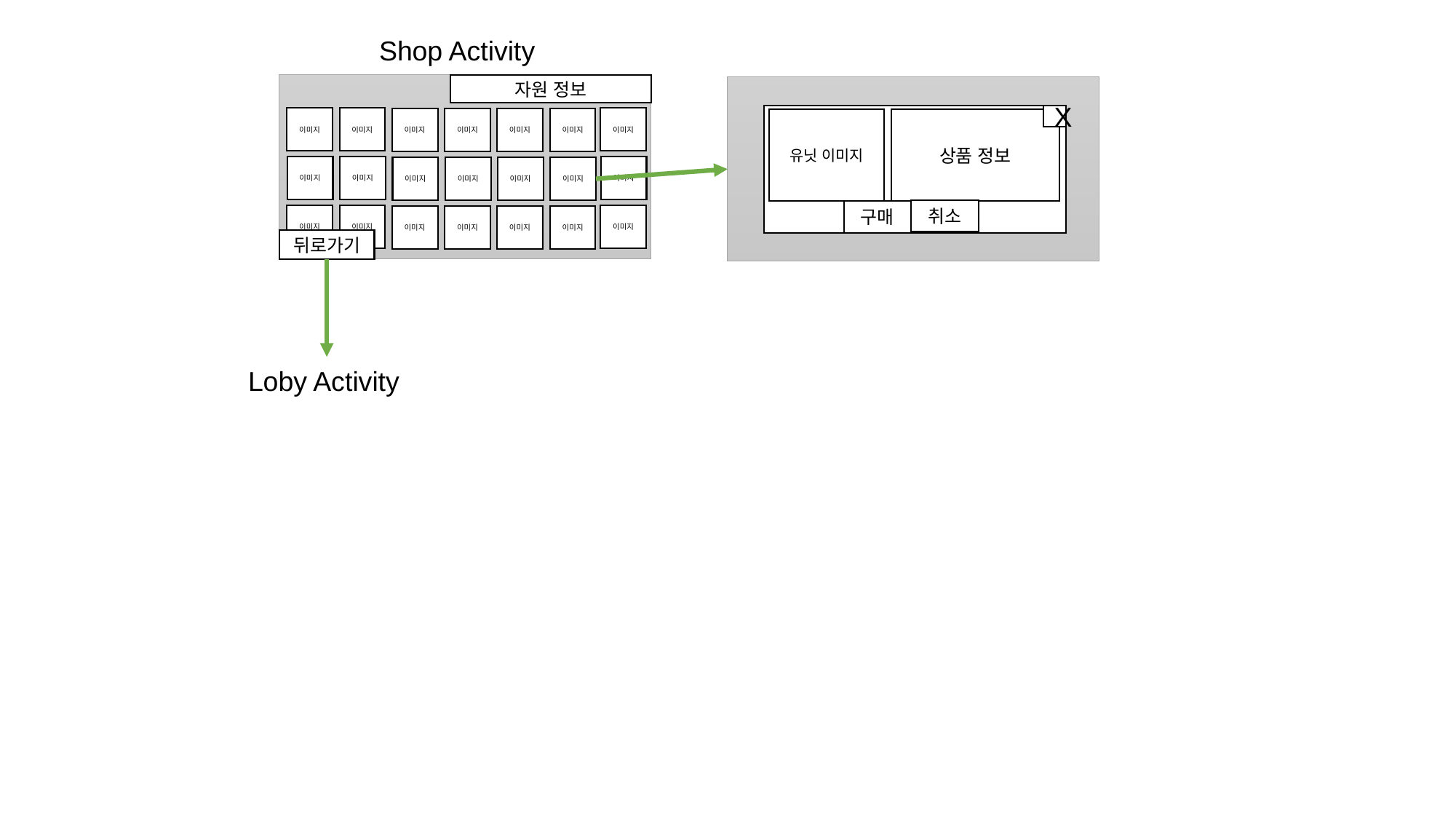

Shop Activity
자원 정보

X
이미지
이미지
이미지
이미지
이미지
이미지
이미지
유닛 이미지
상품 정보
이미지
이미지
이미지
이미지
이미지
이미지
이미지
취소
구매
이미지
이미지
이미지
이미지
이미지
이미지
이미지
뒤로가기
Loby Activity